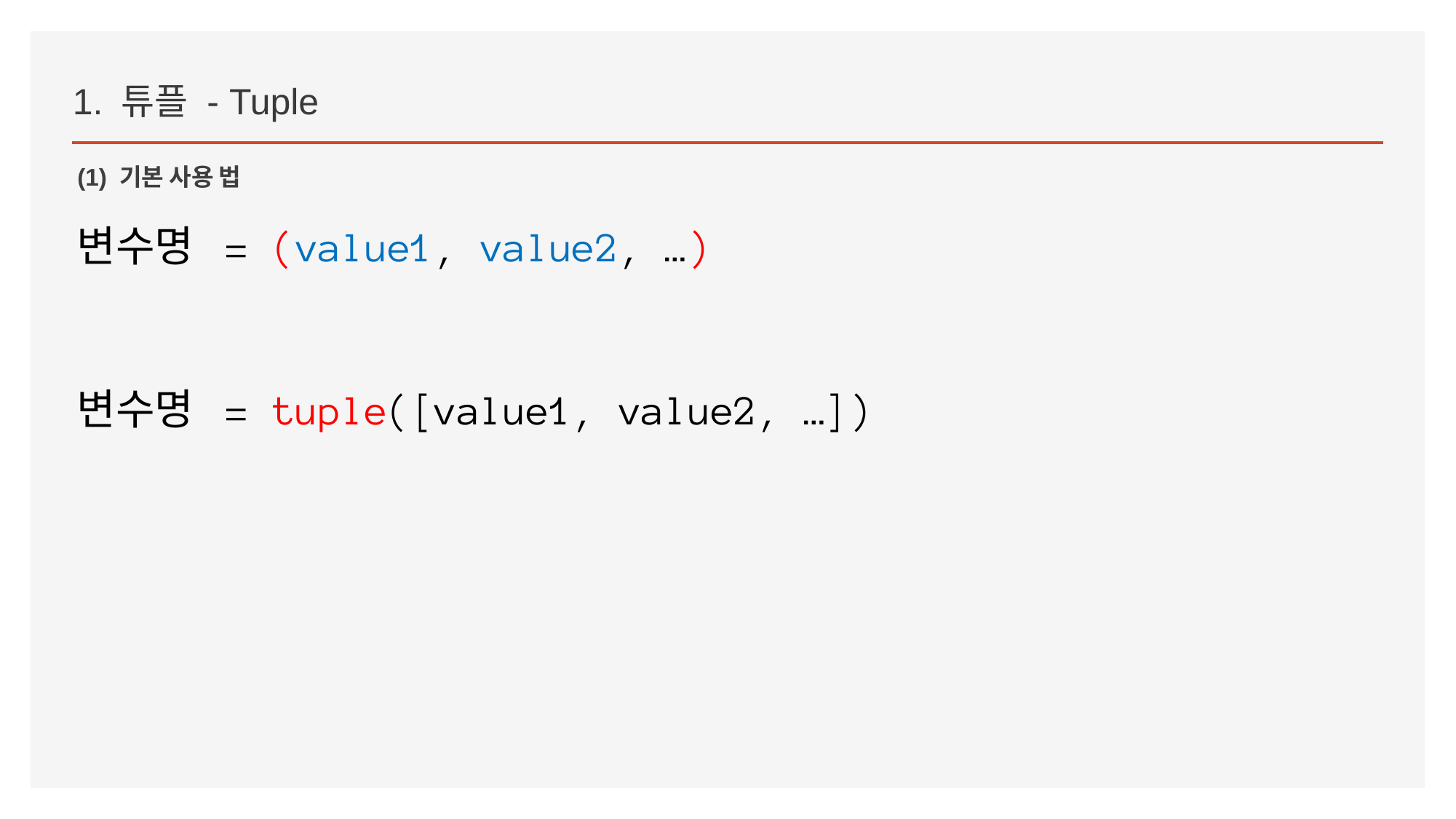

1. 튜플 - Tuple
(1) 기본 사용 법
변수명 = (value1, value2, …)

변수명 = tuple([value1, value2, …])